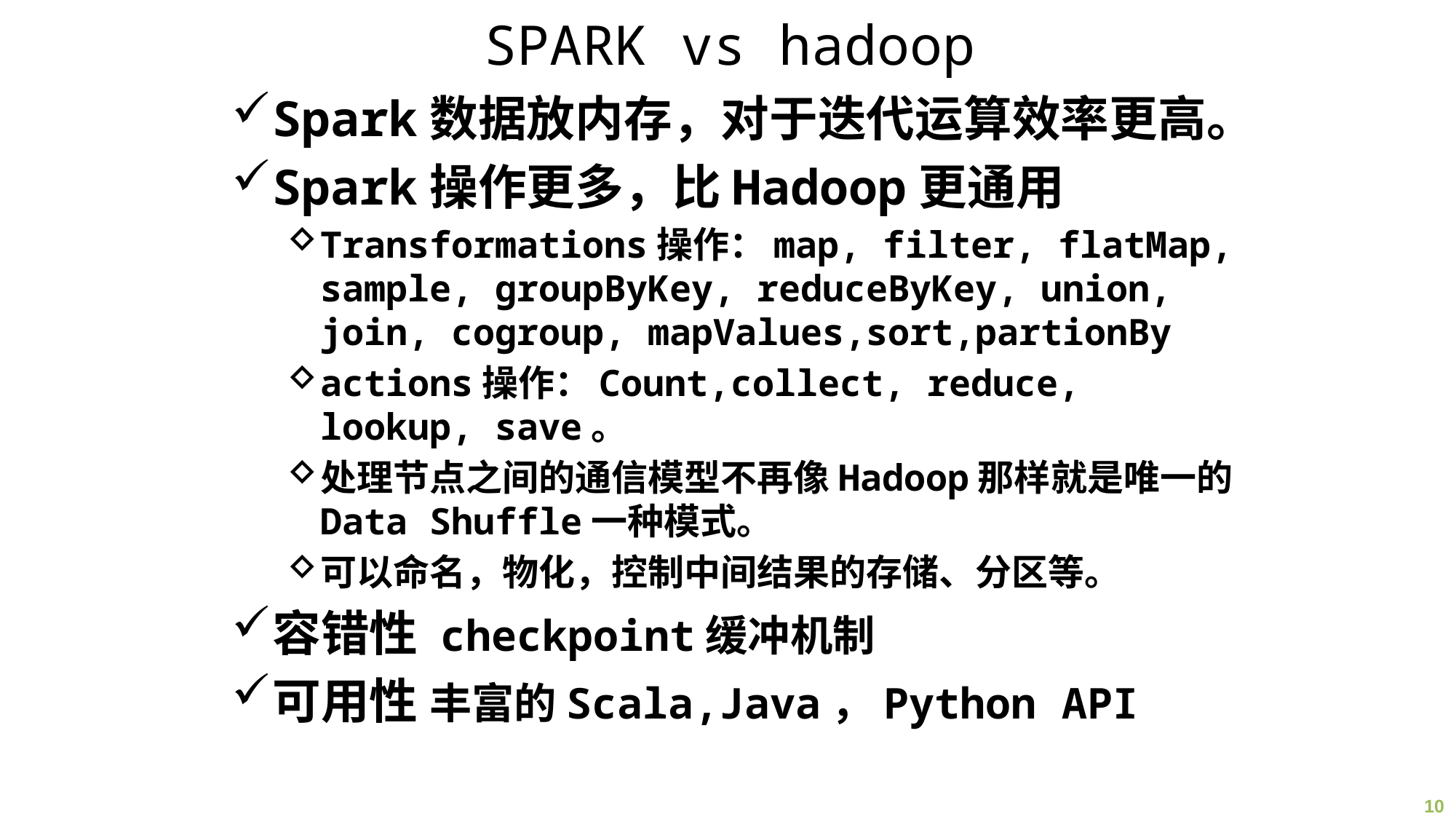

# SPARK vs hadoop
Spark数据放内存，对于迭代运算效率更高。
Spark操作更多，比Hadoop更通用
Transformations操作：map, filter, flatMap, sample, groupByKey, reduceByKey, union, join, cogroup, mapValues,sort,partionBy
actions操作：Count,collect, reduce, lookup, save。
处理节点之间的通信模型不再像Hadoop那样就是唯一的Data Shuffle一种模式。
可以命名，物化，控制中间结果的存储、分区等。
容错性 checkpoint缓冲机制
可用性 丰富的Scala,Java，Python API